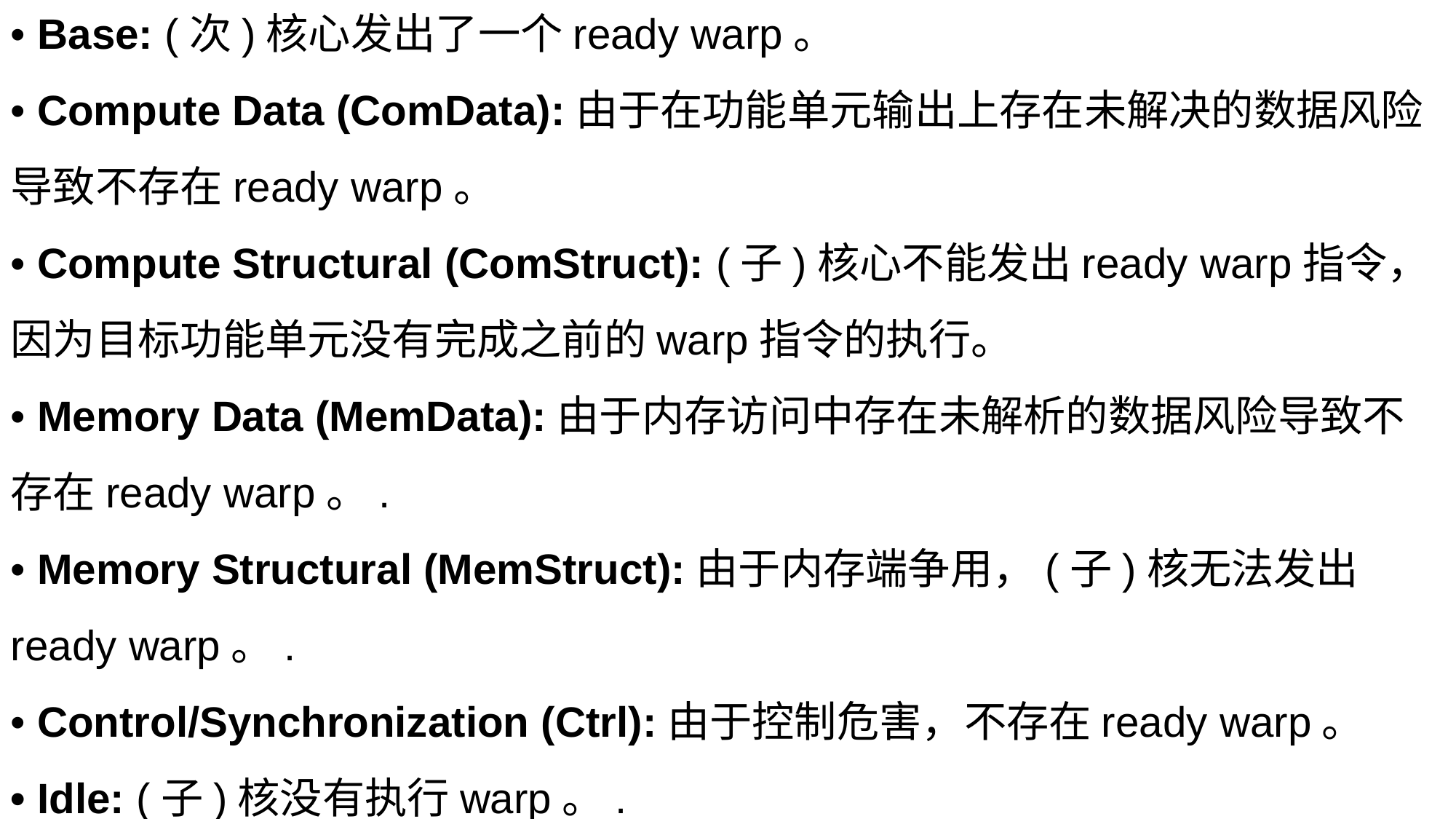

• Base: (次)核心发出了一个ready warp。
• Compute Data (ComData):由于在功能单元输出上存在未解决的数据风险导致不存在ready warp。
• Compute Structural (ComStruct): (子)核心不能发出ready warp指令，因为目标功能单元没有完成之前的warp指令的执行。
• Memory Data (MemData):由于内存访问中存在未解析的数据风险导致不存在ready warp。.
• Memory Structural (MemStruct):由于内存端争用，(子)核无法发出ready warp。.
• Control/Synchronization (Ctrl):由于控制危害，不存在ready warp。
• Idle: (子)核没有执行warp。.